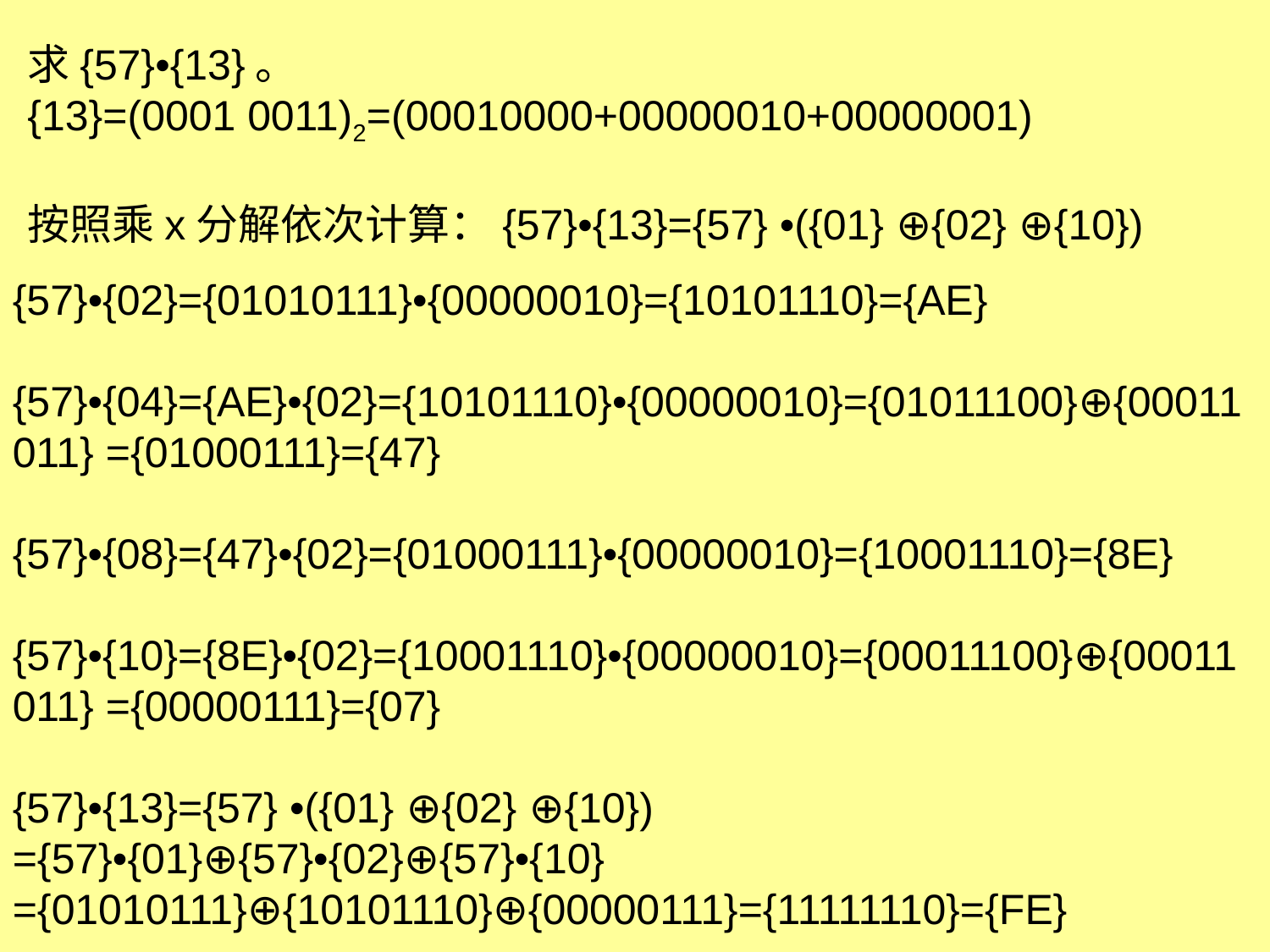

求{57}•{13}。
{13}=(0001 0011)2=(00010000+00000010+00000001)

按照乘x分解依次计算：{57}•{13}={57} •({01} ⊕{02} ⊕{10})

{57}•{02}={01010111}•{00000010}={10101110}={AE}

{57}•{04}={AE}•{02}={10101110}•{00000010}={01011100}⊕{00011011} ={01000111}={47}

{57}•{08}={47}•{02}={01000111}•{00000010}={10001110}={8E}

{57}•{10}={8E}•{02}={10001110}•{00000010}={00011100}⊕{00011011} ={00000111}={07}

{57}•{13}={57} •({01} ⊕{02} ⊕{10})
={57}•{01}⊕{57}•{02}⊕{57}•{10}
={01010111}⊕{10101110}⊕{00000111}={11111110}={FE}